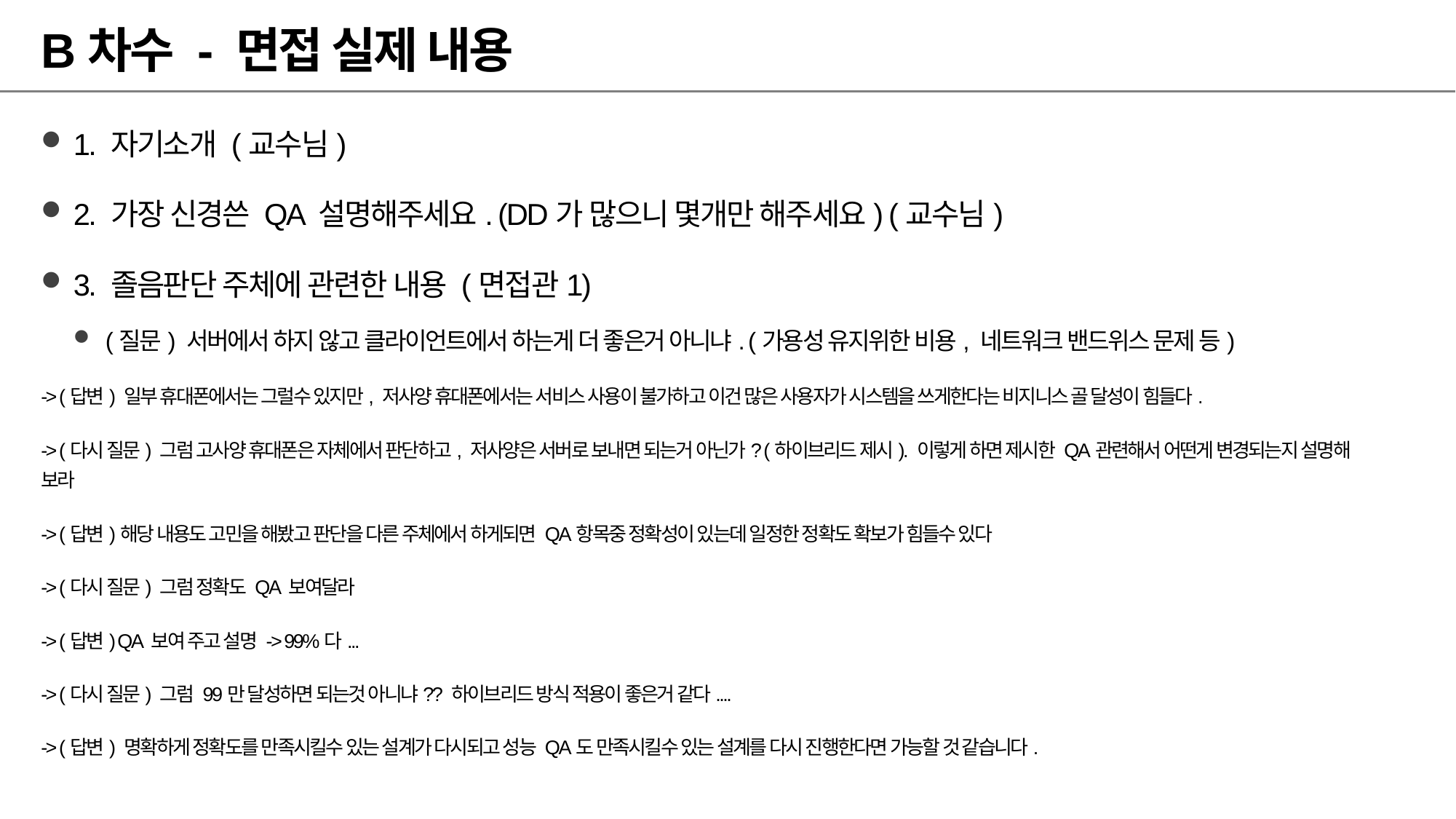

# B차수 - 면접 실제 내용
1. 자기소개 (교수님)
2. 가장 신경쓴 QA 설명해주세요. (DD가 많으니 몇개만 해주세요) (교수님)
3. 졸음판단 주체에 관련한 내용 (면접관1)
(질문) 서버에서 하지 않고 클라이언트에서 하는게 더 좋은거 아니냐. (가용성 유지위한 비용, 네트워크 밴드위스 문제 등)
-> (답변) 일부 휴대폰에서는 그럴수 있지만, 저사양 휴대폰에서는 서비스 사용이 불가하고 이건 많은 사용자가 시스템을 쓰게한다는 비지니스 골 달성이 힘들다.
-> (다시 질문) 그럼 고사양 휴대폰은 자체에서 판단하고, 저사양은 서버로 보내면 되는거 아닌가? (하이브리드 제시). 이렇게 하면 제시한 QA관련해서 어떤게 변경되는지 설명해 보라
-> (답변)해당 내용도 고민을 해봤고 판단을 다른 주체에서 하게되면 QA항목중 정확성이 있는데 일정한 정확도 확보가 힘들수 있다
-> (다시 질문) 그럼 정확도 QA 보여달라
-> (답변) QA 보여 주고 설명 -> 99%다...
-> (다시 질문) 그럼 99만 달성하면 되는것 아니냐?? 하이브리드 방식 적용이 좋은거 같다....
-> (답변) 명확하게 정확도를 만족시킬수 있는 설계가 다시되고 성능 QA도 만족시킬수 있는 설계를 다시 진행한다면 가능할 것 같습니다.